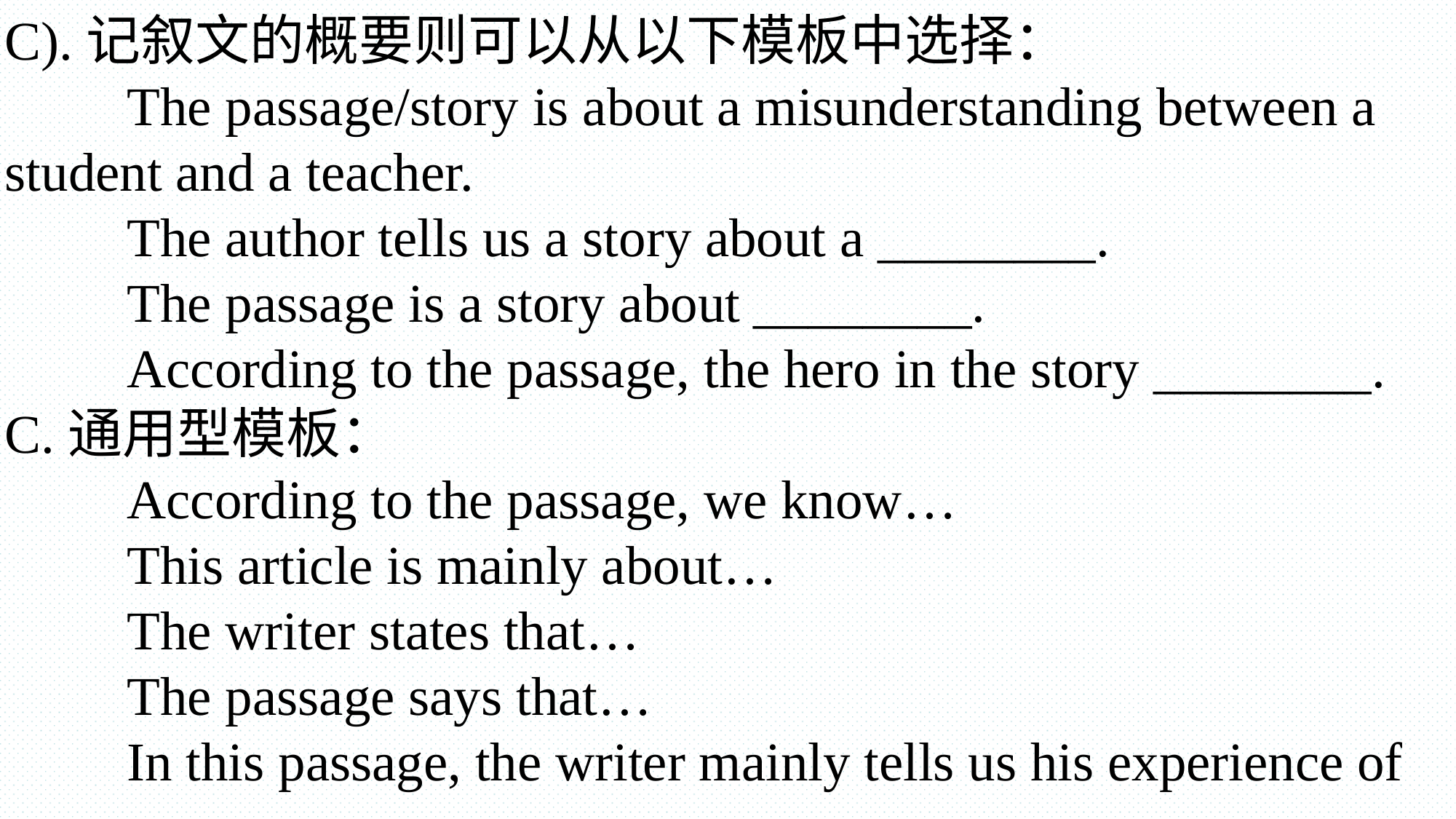

C).记叙文的概要则可以从以下模板中选择：
　　The passage/story is about a misunderstanding between a student and a teacher.
　　The author tells us a story about a ________.
　　The passage is a story about ________.
　　According to the passage, the hero in the story ________.
C.通用型模板：
　　According to the passage, we know…
　　This article is mainly about…
　　The writer states that…
　　The passage says that…
　　In this passage, the writer mainly tells us his experience of